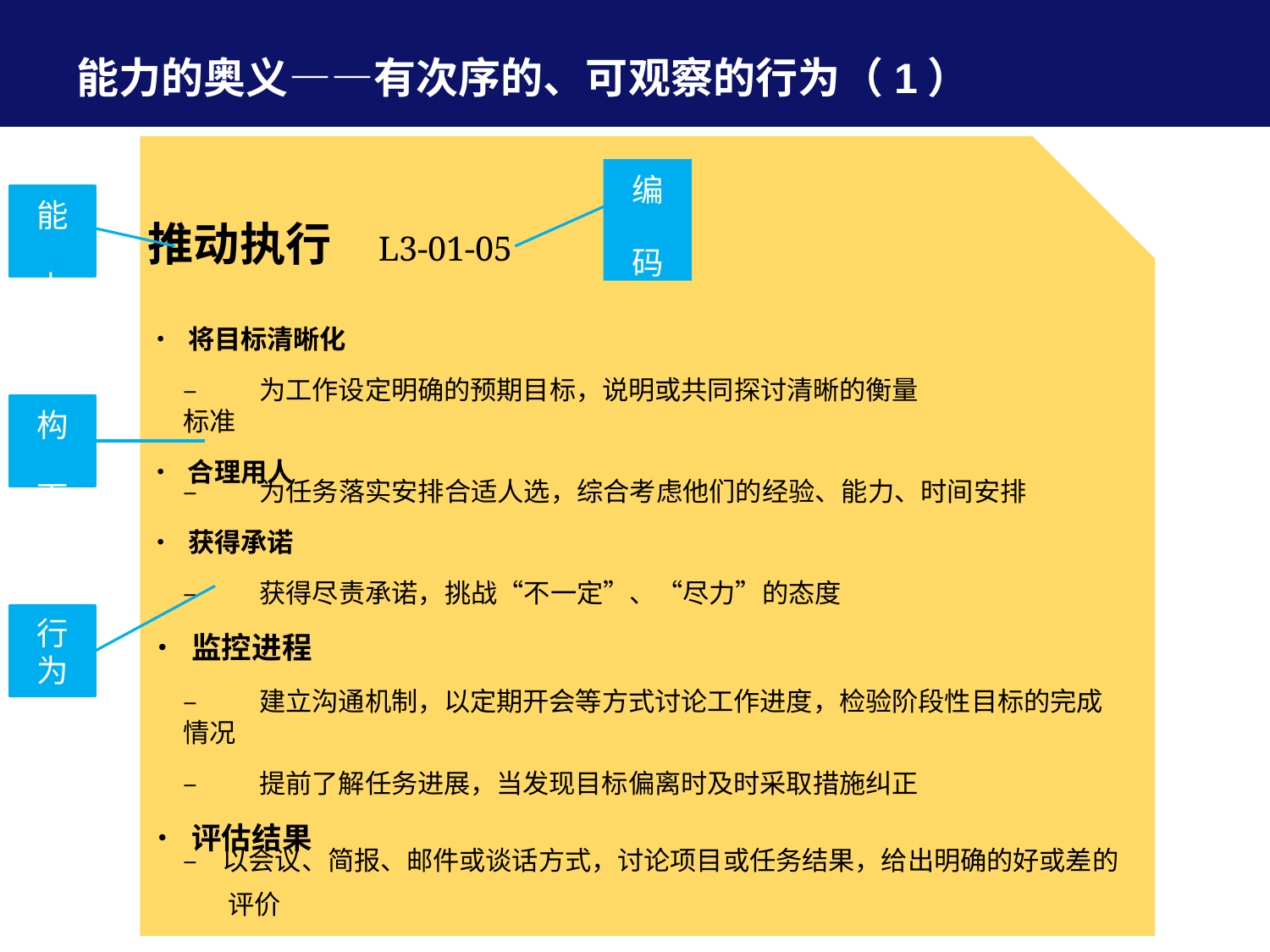

# 能力的奥义——有次序的、可观察的行为（1）

编  码

能  力

推动执行

L3-01-05
• 将目标清晰化
–	为工作设定明确的预期目标，说明或共同探讨清晰的衡量标准
• 合理用人

构  面

–	为任务落实安排合适人选，综合考虑他们的经验、能力、时间安排
• 获得承诺
–	获得尽责承诺，挑战“不一定”、“尽力”的态度
• 监控进程
–	建立沟通机制，以定期开会等方式讨论工作进度，检验阶段性目标的完成情况
–	提前了解任务进展，当发现目标偏离时及时采取措施纠正
• 评估结果

行
为
–	以会议、简报、邮件或谈话方式，讨论项目或任务结果，给出明确的好或差的  评价